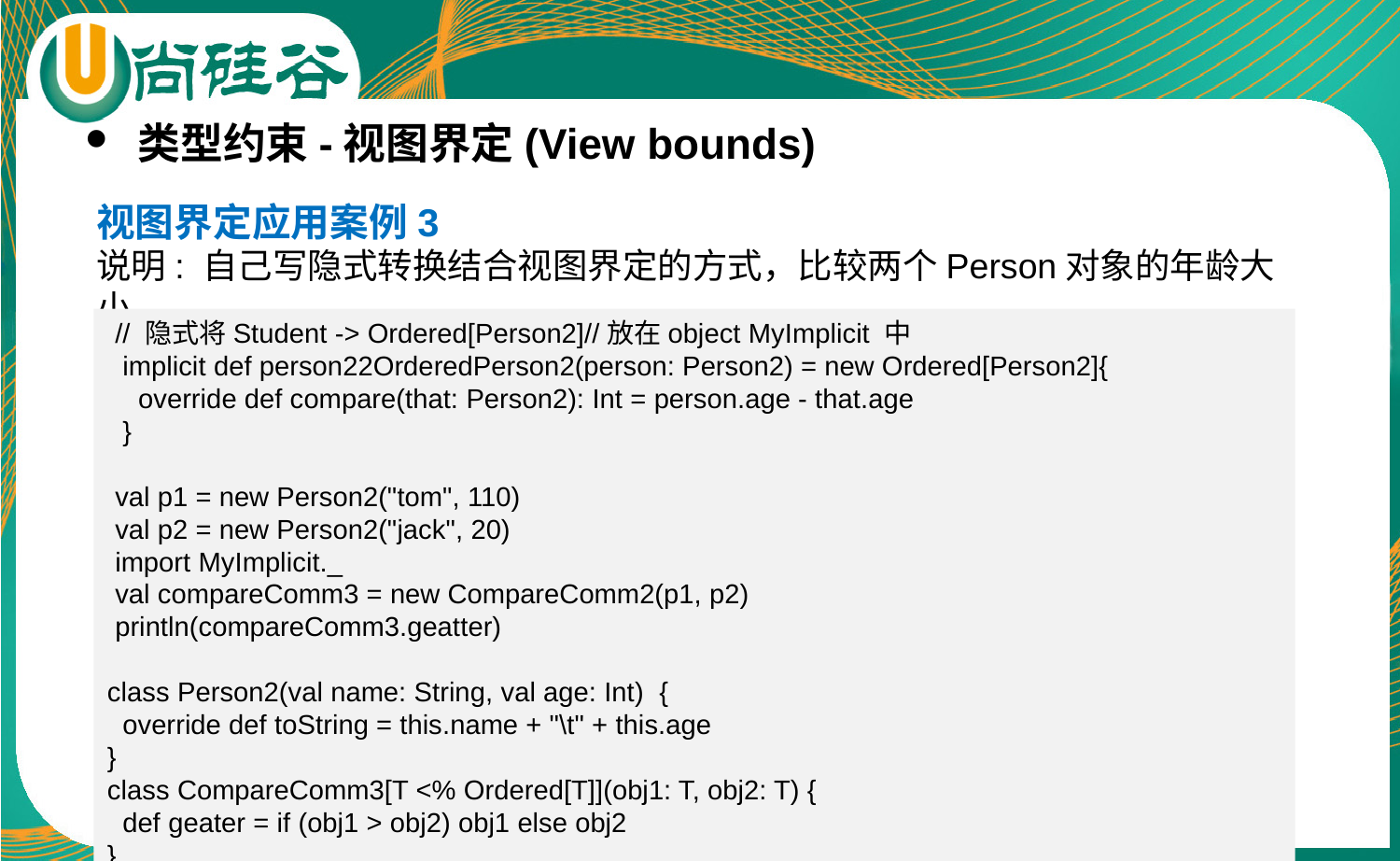

类型约束-视图界定(View bounds)

视图界定应用案例3
说明: 自己写隐式转换结合视图界定的方式，比较两个Person对象的年龄大小。

 // 隐式将Student -> Ordered[Person2]//放在object MyImplicit 中
  implicit def person22OrderedPerson2(person: Person2) = new Ordered[Person2]{
    override def compare(that: Person2): Int = person.age - that.age
  }

 val p1 = new Person2("tom", 110)
 val p2 = new Person2("jack", 20)
 import MyImplicit._
 val compareComm3 = new CompareComm2(p1, p2)
 println(compareComm3.geatter)

class Person2(val name: String, val age: Int)  {
  override def toString = this.name + "\t" + this.age
}
class CompareComm3[T <% Ordered[T]](obj1: T, obj2: T) {
  def geater = if (obj1 > obj2) obj1 else obj2
}